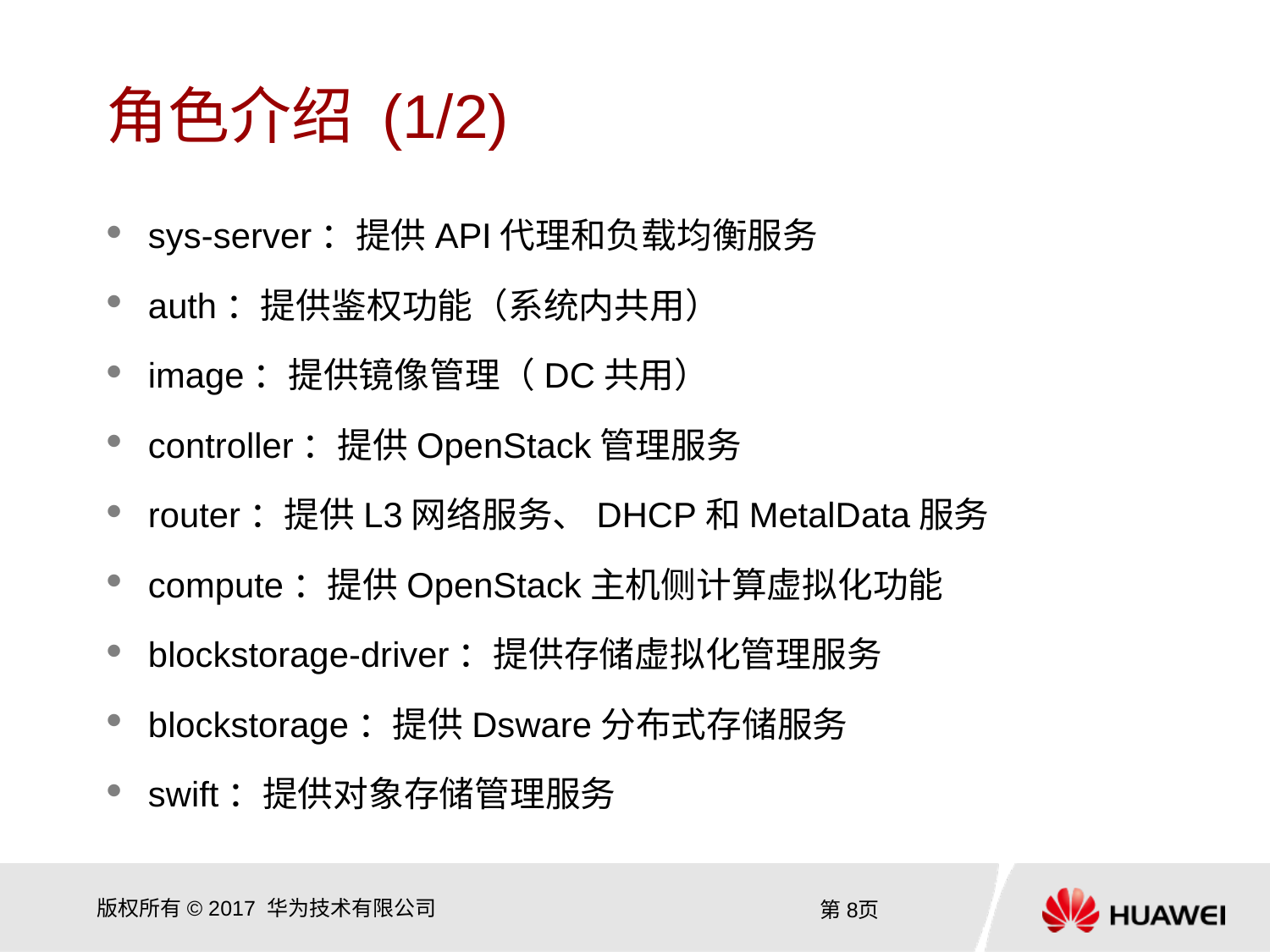

# 角色介绍 (1/2)
sys-server：提供API代理和负载均衡服务
auth：提供鉴权功能（系统内共用）
image：提供镜像管理（DC共用）
controller：提供OpenStack管理服务
router：提供L3网络服务、DHCP和MetalData服务
compute：提供OpenStack主机侧计算虚拟化功能
blockstorage-driver：提供存储虚拟化管理服务
blockstorage：提供Dsware分布式存储服务
swift：提供对象存储管理服务